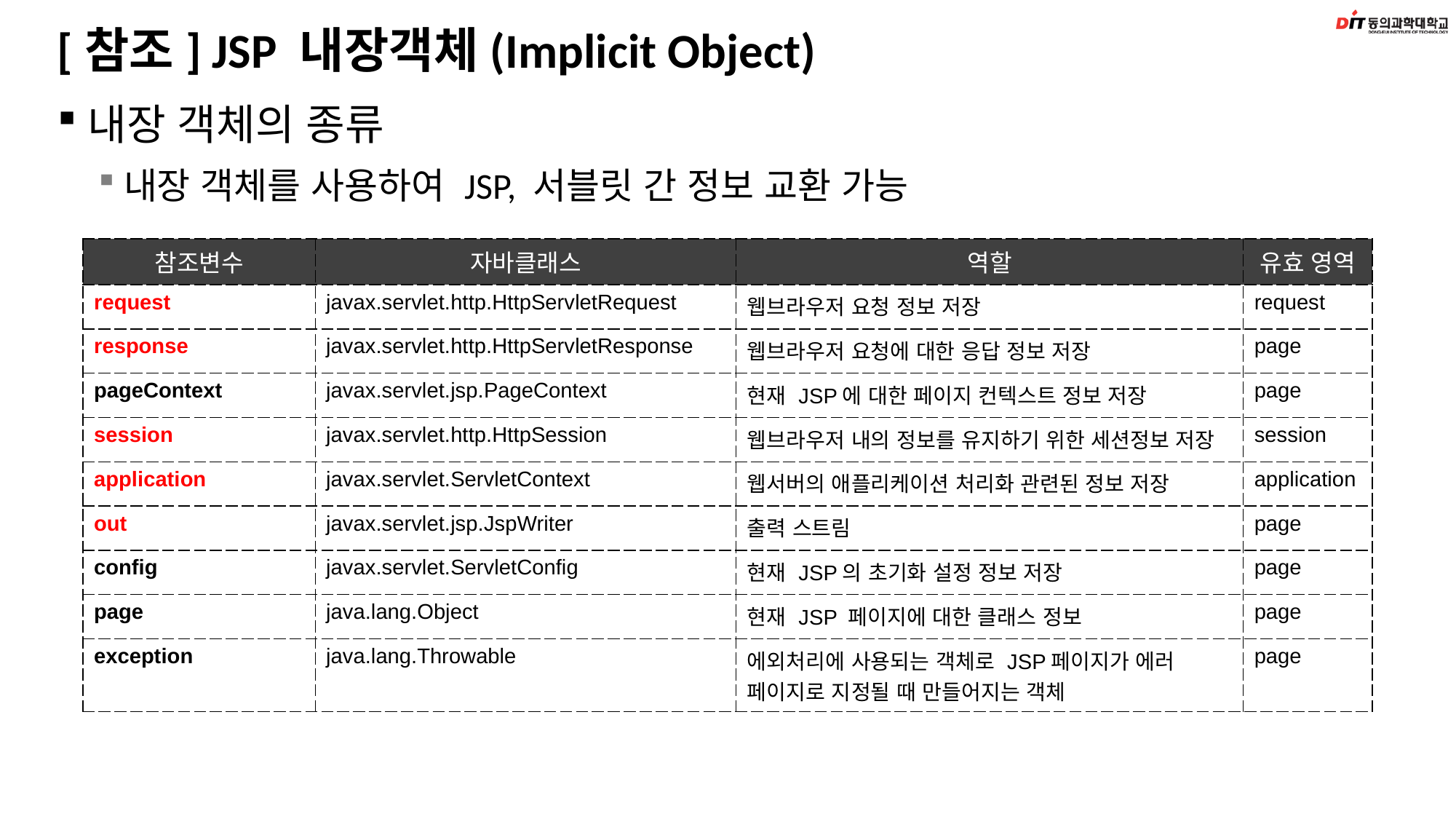

# [참조] JSP 내장객체(Implicit Object)
내장 객체의 종류
내장 객체를 사용하여 JSP, 서블릿 간 정보 교환 가능
| 참조변수 | 자바클래스 | 역할 | 유효 영역 |
| --- | --- | --- | --- |
| request | javax.servlet.http.HttpServletRequest | 웹브라우저 요청 정보 저장 | request |
| response | javax.servlet.http.HttpServletResponse | 웹브라우저 요청에 대한 응답 정보 저장 | page |
| pageContext | javax.servlet.jsp.PageContext | 현재 JSP에 대한 페이지 컨텍스트 정보 저장 | page |
| session | javax.servlet.http.HttpSession | 웹브라우저 내의 정보를 유지하기 위한 세션정보 저장 | session |
| application | javax.servlet.ServletContext | 웹서버의 애플리케이션 처리화 관련된 정보 저장 | application |
| out | javax.servlet.jsp.JspWriter | 출력 스트림 | page |
| config | javax.servlet.ServletConfig | 현재 JSP의 초기화 설정 정보 저장 | page |
| page | java.lang.Object | 현재 JSP 페이지에 대한 클래스 정보 | page |
| exception | java.lang.Throwable | 에외처리에 사용되는 객체로 JSP페이지가 에러 페이지로 지정될 때 만들어지는 객체 | page |